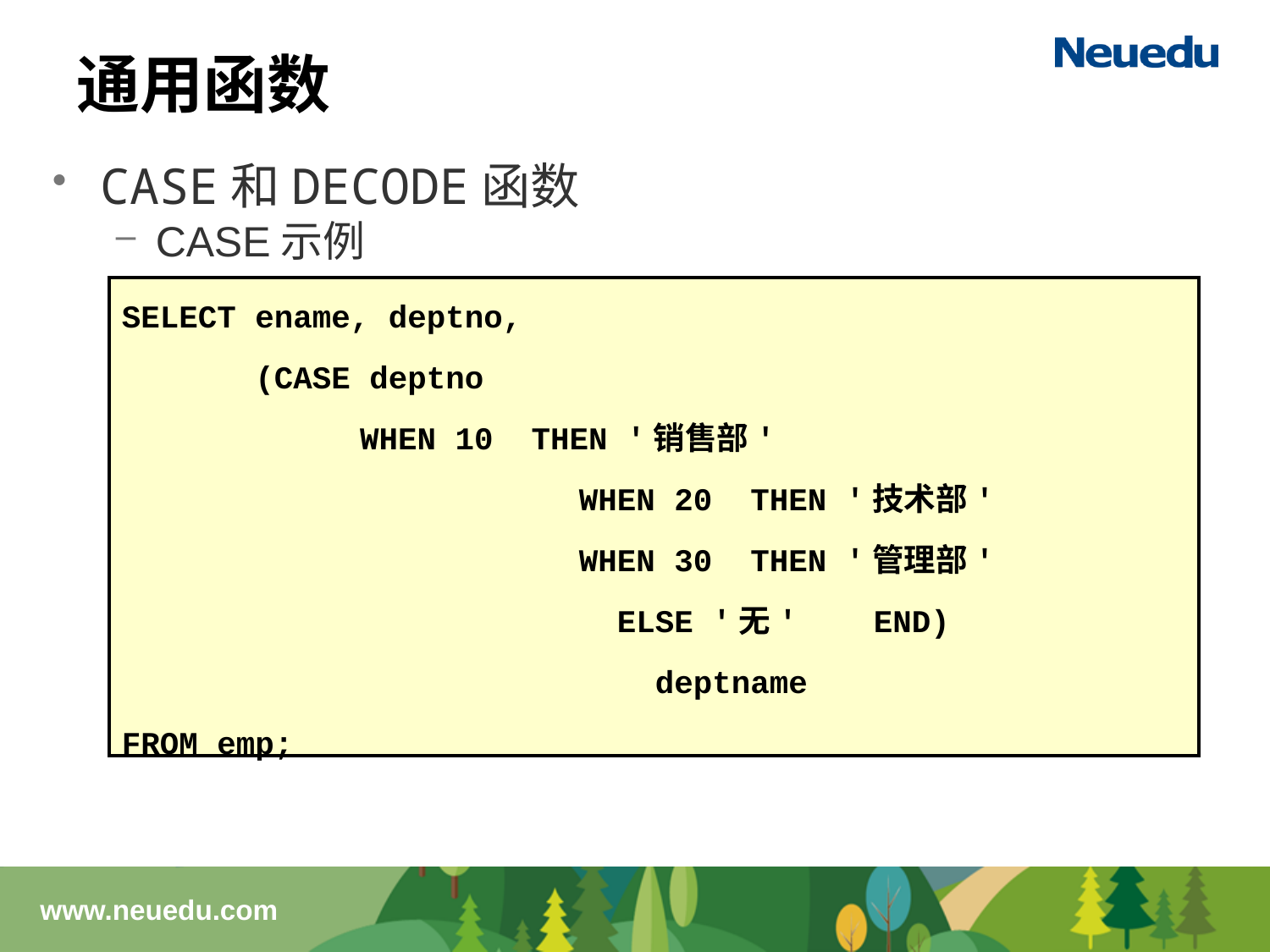

通用函数
CASE和DECODE函数
CASE示例

SELECT ename, deptno,
       (CASE deptno
	          WHEN 10  THEN '销售部'
                        WHEN 20  THEN '技术部'
                        WHEN 30  THEN '管理部'
                          ELSE '无'    END)
                            deptname
FROM emp;